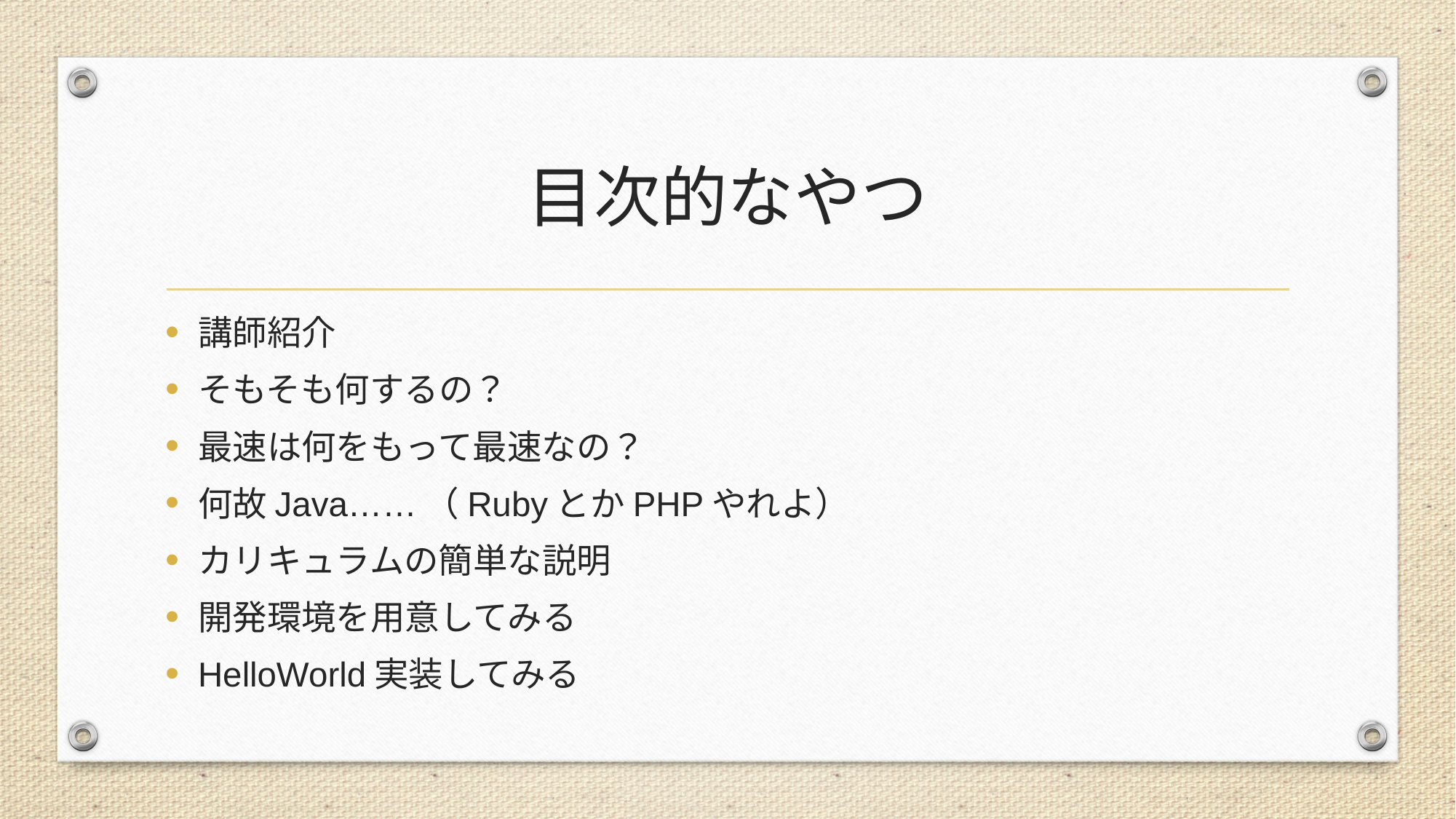

# 目次的なやつ
講師紹介
そもそも何するの？
最速は何をもって最速なの？
何故Java……（RubyとかPHPやれよ）
カリキュラムの簡単な説明
開発環境を用意してみる
HelloWorld実装してみる